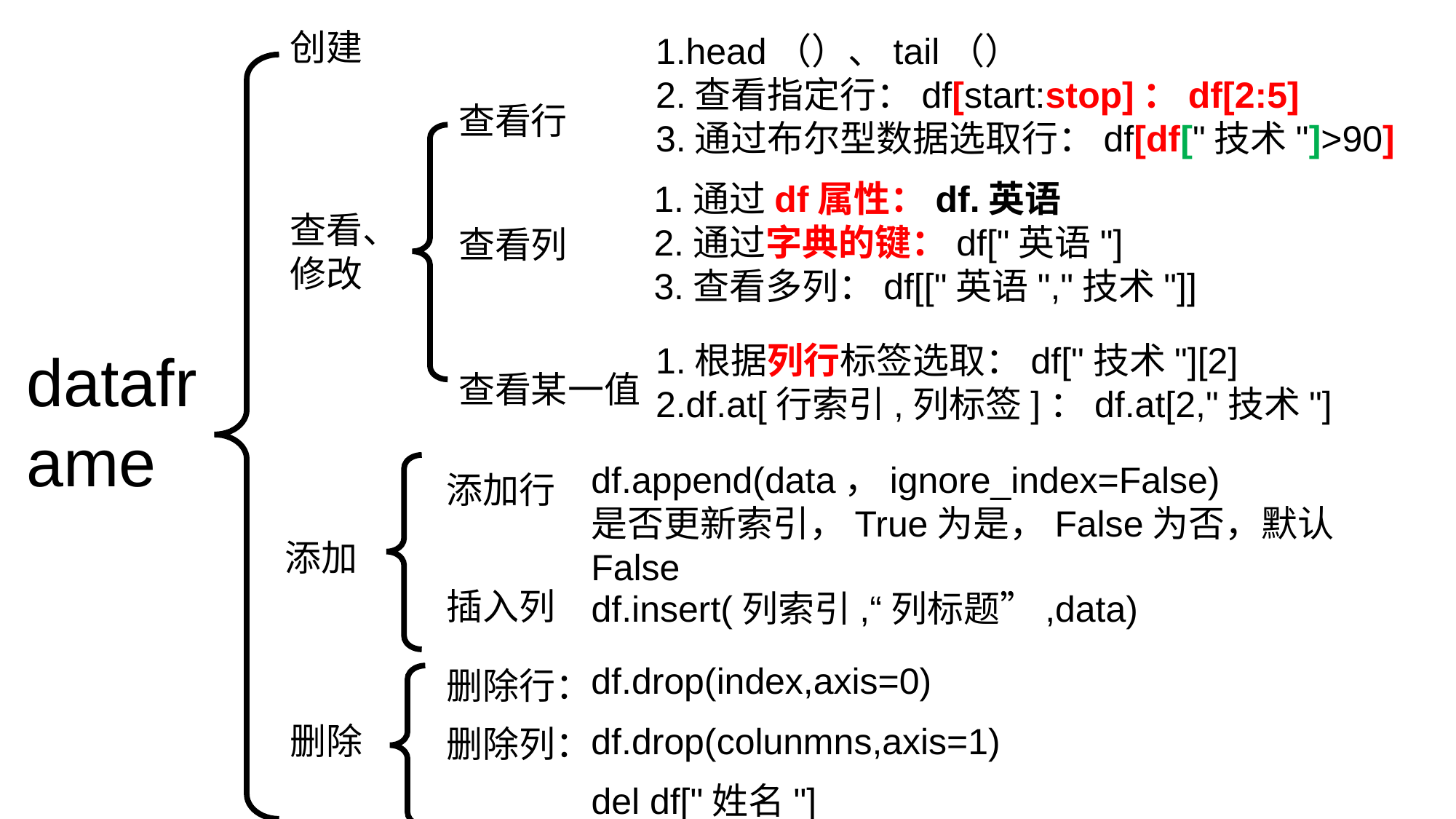

创建
1.head（）、tail（）
2.查看指定行：df[start:stop]：df[2:5]
3.通过布尔型数据选取行：df[df["技术"]>90]

查看行

1.通过df属性：df.英语
2.通过字典的键：df["英语"]
3.查看多列：df[["英语","技术"]]
查看、修改
查看列
1.根据列行标签选取：df["技术"][2]
2.df.at[行索引,列标签]：df.at[2,"技术"]
dataframe
查看某一值
df.append(data，ignore_index=False)
是否更新索引，True为是，False为否，默认False

添加行
添加
插入列
df.insert(列索引,“列标题”,data)
df.drop(index,axis=0)
删除行：

删除
df.drop(colunmns,axis=1)
删除列：
del df["姓名"]